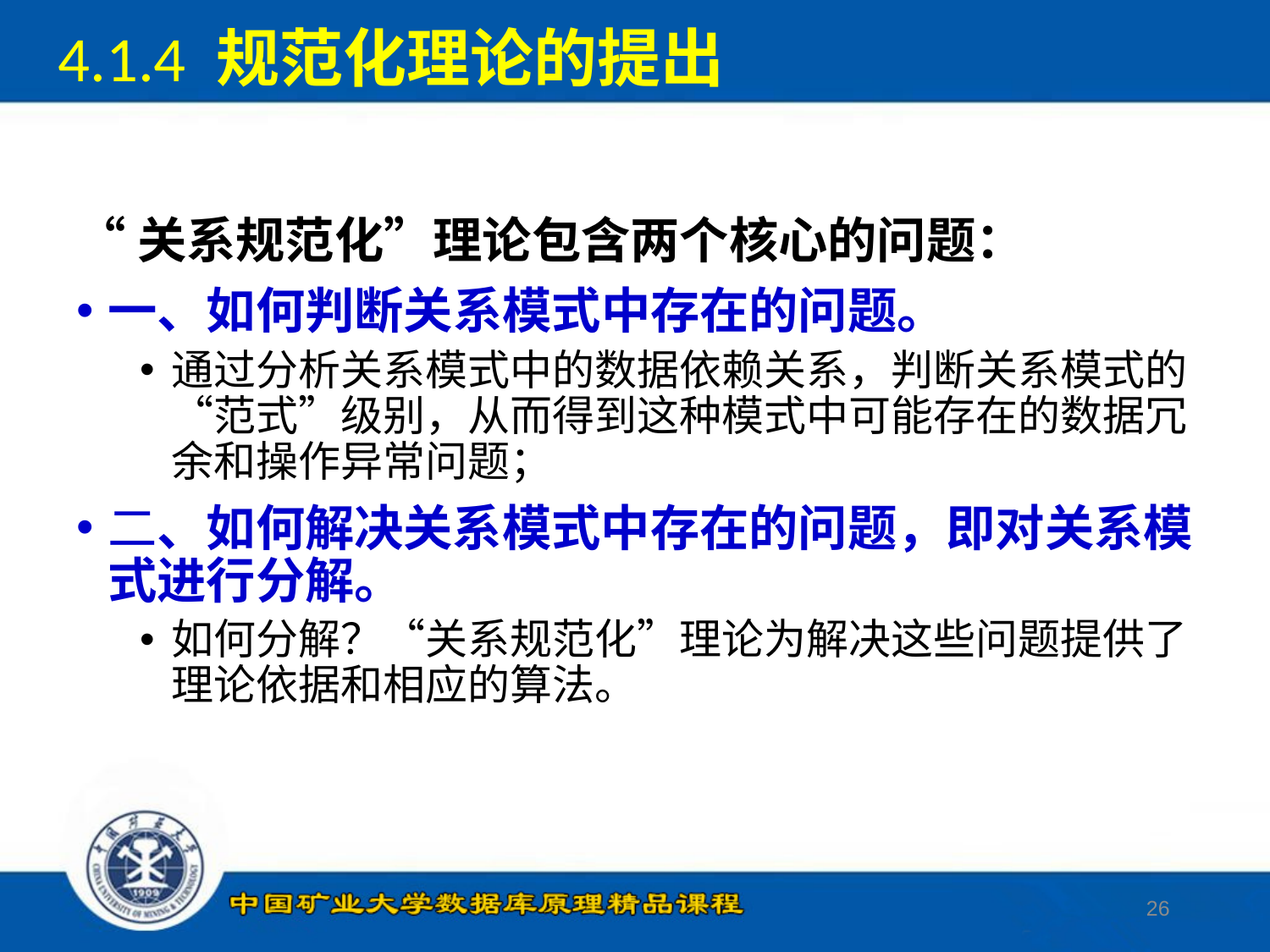

# 4.1.4 规范化理论的提出
“关系规范化”理论包含两个核心的问题：
一、如何判断关系模式中存在的问题。
通过分析关系模式中的数据依赖关系，判断关系模式的“范式”级别，从而得到这种模式中可能存在的数据冗余和操作异常问题；
二、如何解决关系模式中存在的问题，即对关系模式进行分解。
如何分解？“关系规范化”理论为解决这些问题提供了理论依据和相应的算法。
26